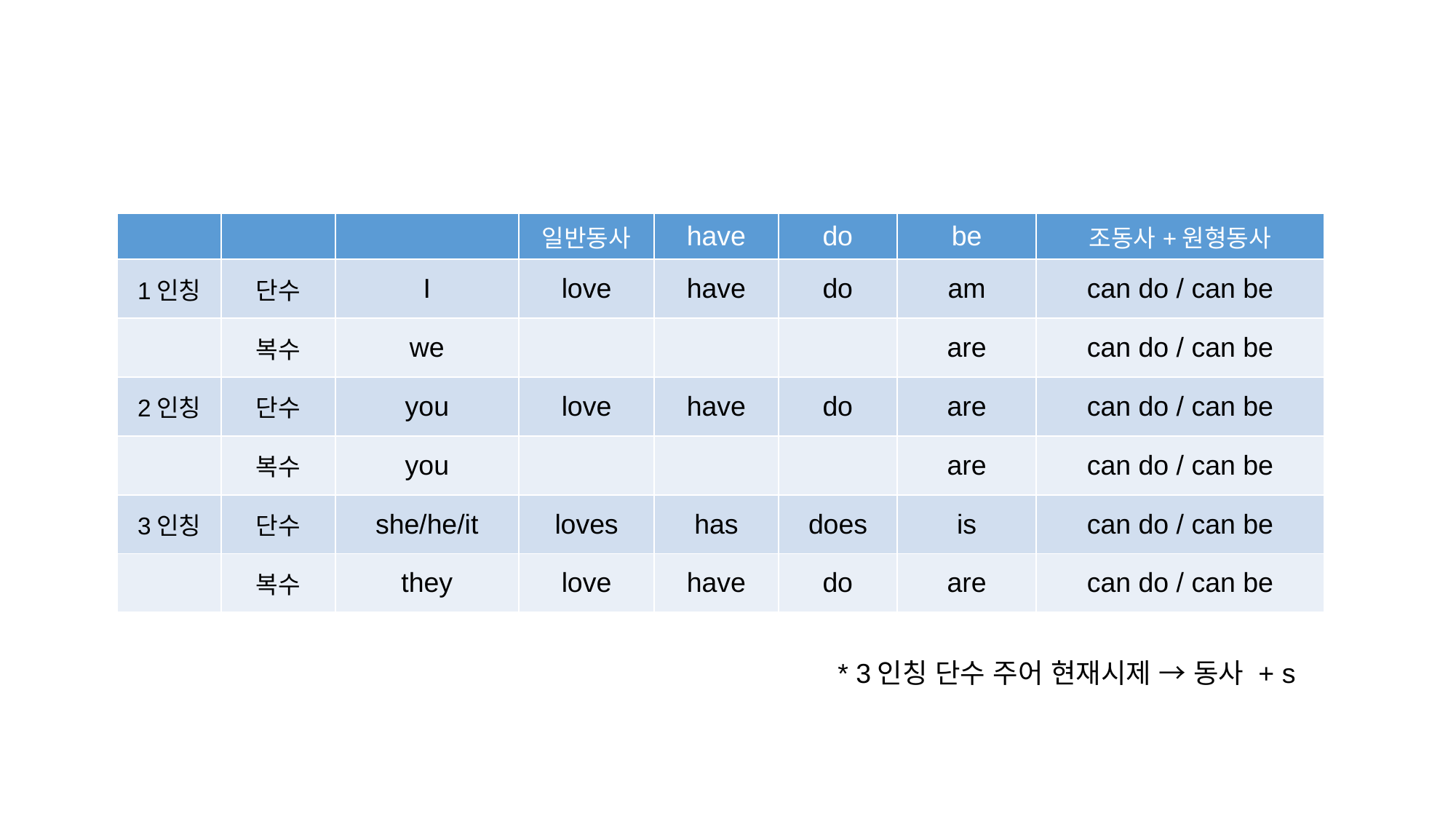

|  |  |  | 일반동사 | have | do | be | 조동사+원형동사 |
| --- | --- | --- | --- | --- | --- | --- | --- |
| 1인칭 | 단수 | I | love | have | do | am | can do / can be |
|  | 복수 | we |  |  |  | are | can do / can be |
| 2인칭 | 단수 | you | love | have | do | are | can do / can be |
|  | 복수 | you |  |  |  | are | can do / can be |
| 3인칭 | 단수 | she/he/it | loves | has | does | is | can do / can be |
|  | 복수 | they | love | have | do | are | can do / can be |
* 3인칭 단수 주어 현재시제 → 동사 + s